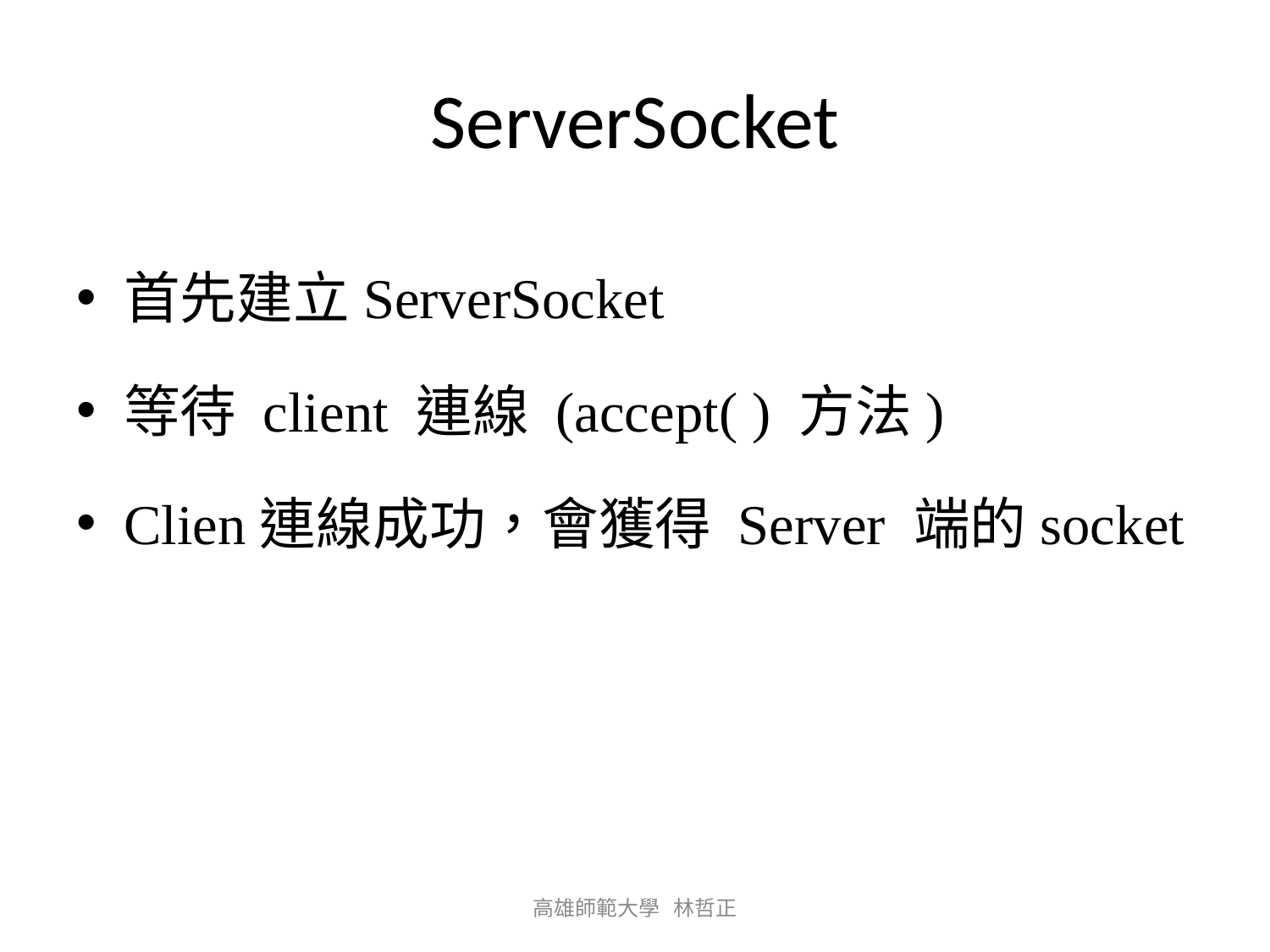

# ServerSocket
首先建立ServerSocket
等待 client 連線 (accept( ) 方法)
Clien連線成功，會獲得 Server 端的socket

高雄師範大學  林哲正